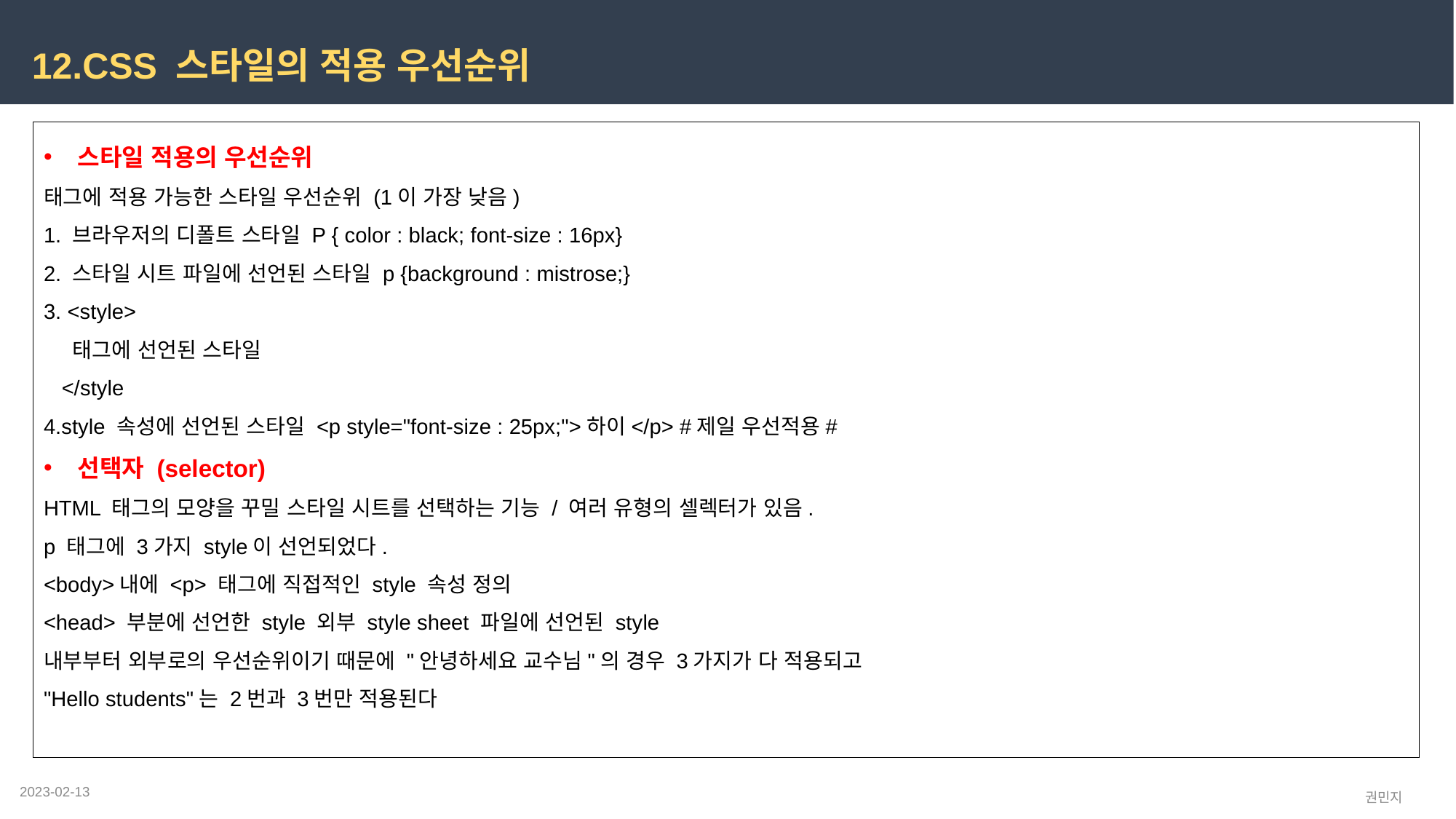

12.CSS 스타일의 적용 우선순위
스타일 적용의 우선순위
태그에 적용 가능한 스타일 우선순위 (1이 가장 낮음)
1. 브라우저의 디폴트 스타일 P { color : black; font-size : 16px}
2. 스타일 시트 파일에 선언된 스타일 p {background : mistrose;}
3. <style>
    태그에 선언된 스타일
   </style
4.style 속성에 선언된 스타일 <p style="font-size : 25px;">하이</p> #제일 우선적용#
선택자 (selector)
HTML 태그의 모양을 꾸밀 스타일 시트를 선택하는 기능 / 여러 유형의 셀렉터가 있음.
p 태그에 3가지 style이 선언되었다.
<body>내에 <p> 태그에 직접적인 style 속성 정의
<head> 부분에 선언한 style 외부 style sheet 파일에 선언된 style
내부부터 외부로의 우선순위이기 때문에 "안녕하세요 교수님"의 경우 3가지가 다 적용되고
"Hello students"는 2번과 3번만 적용된다
2023-02-13
권민지